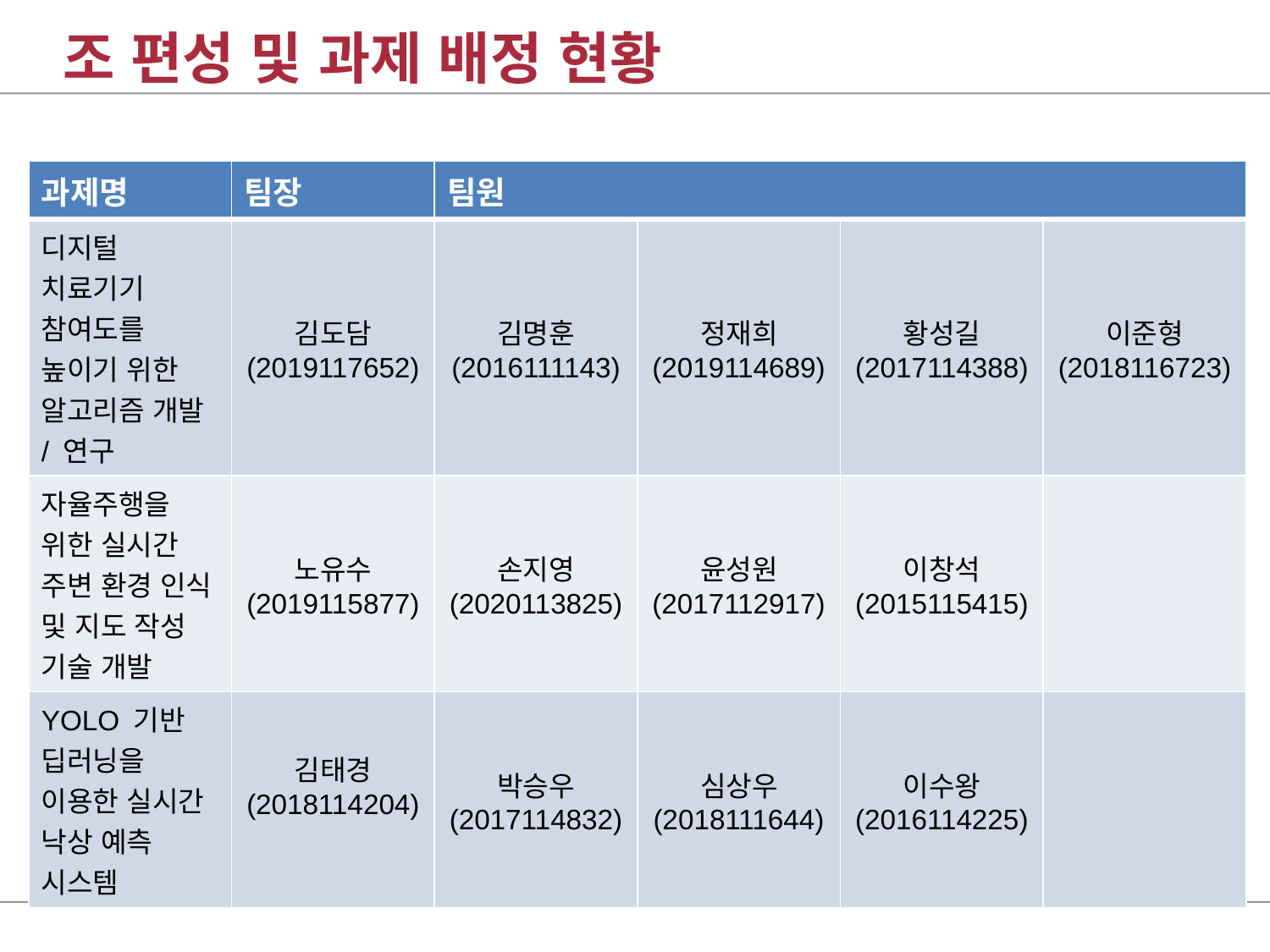

# 조 편성 및 과제 배정 현황
| 과제명 | 팀장 | 팀원 |  |  |  |
| --- | --- | --- | --- | --- | --- |
| 디지털 치료기기 참여도를 높이기 위한 알고리즘 개발 / 연구 | 김도담 (2019117652) | 김명훈 (2016111143) | 정재희 (2019114689) | 황성길 (2017114388) | 이준형 (2018116723) |
| 자율주행을 위한 실시간 주변 환경 인식 및 지도 작성 기술 개발 | 노유수 (2019115877) | 손지영 (2020113825) | 윤성원 (2017112917) | 이창석 (2015115415) |  |
| YOLO 기반 딥러닝을 이용한 실시간 낙상 예측 시스템 | 김태경 (2018114204) | 박승우 (2017114832) | 심상우 (2018111644) | 이수왕 (2016114225) |  |